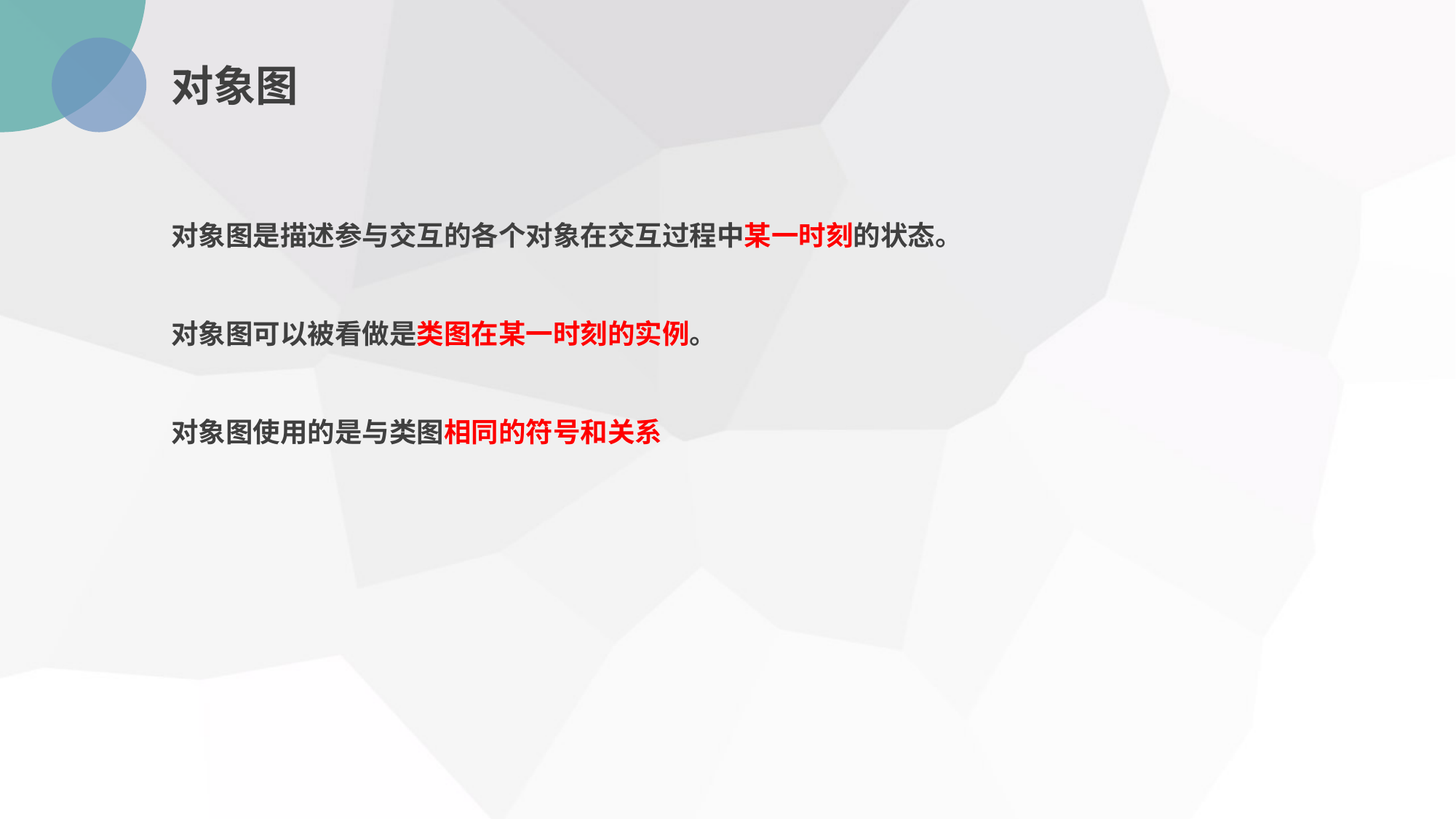

对象图
对象图是描述参与交互的各个对象在交互过程中某一时刻的状态。

对象图可以被看做是类图在某一时刻的实例。

对象图使用的是与类图相同的符号和关系